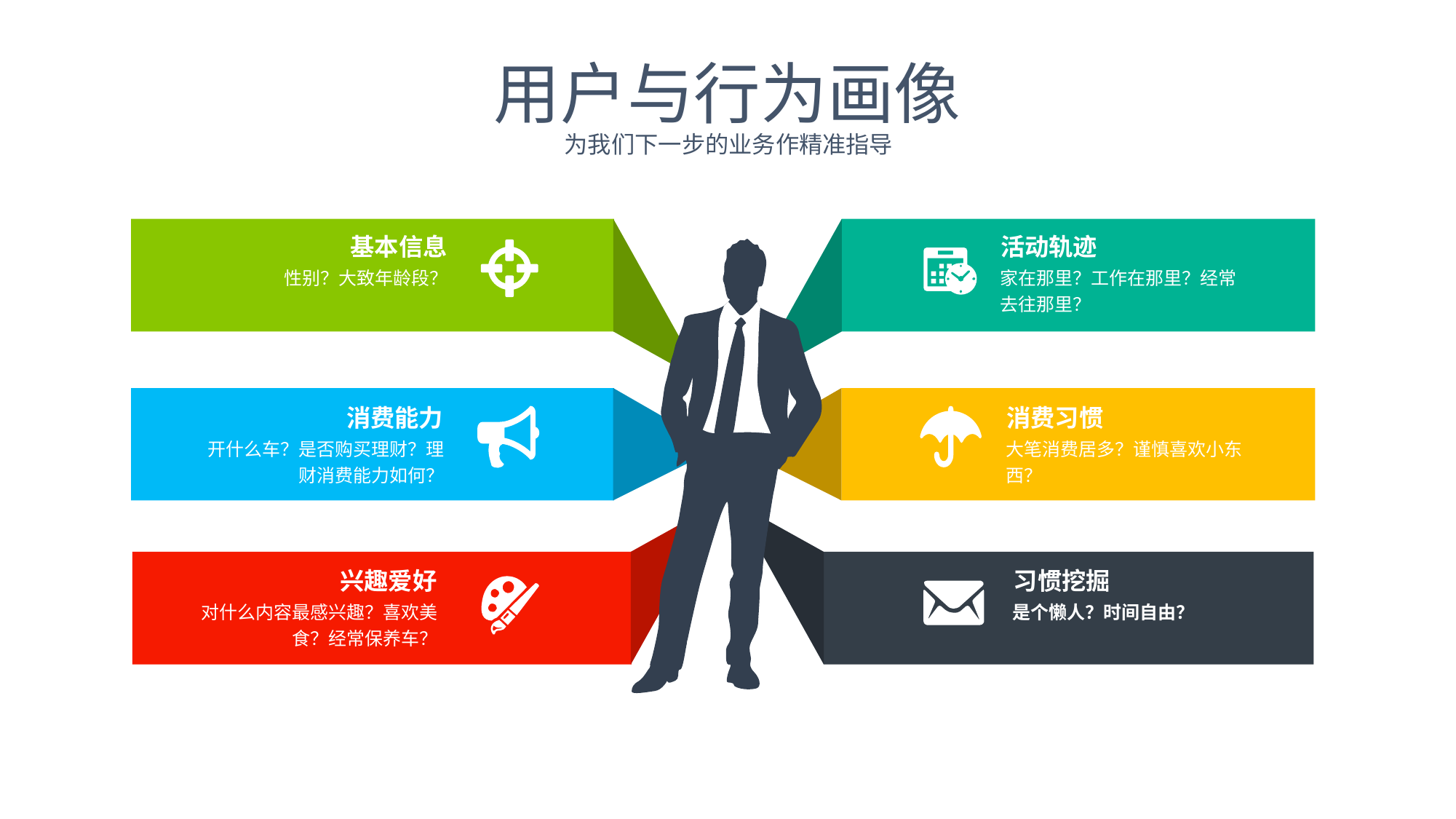

用户与行为画像
为我们下一步的业务作精准指导

基本信息
活动轨迹

性别？大致年龄段？
家在那里？工作在那里？经常去往那里？

消费能力
消费习惯

开什么车？是否购买理财？理财消费能力如何？
大笔消费居多？谨慎喜欢小东西？

兴趣爱好
习惯挖掘

对什么内容最感兴趣？喜欢美食？经常保养车？
是个懒人？时间自由？